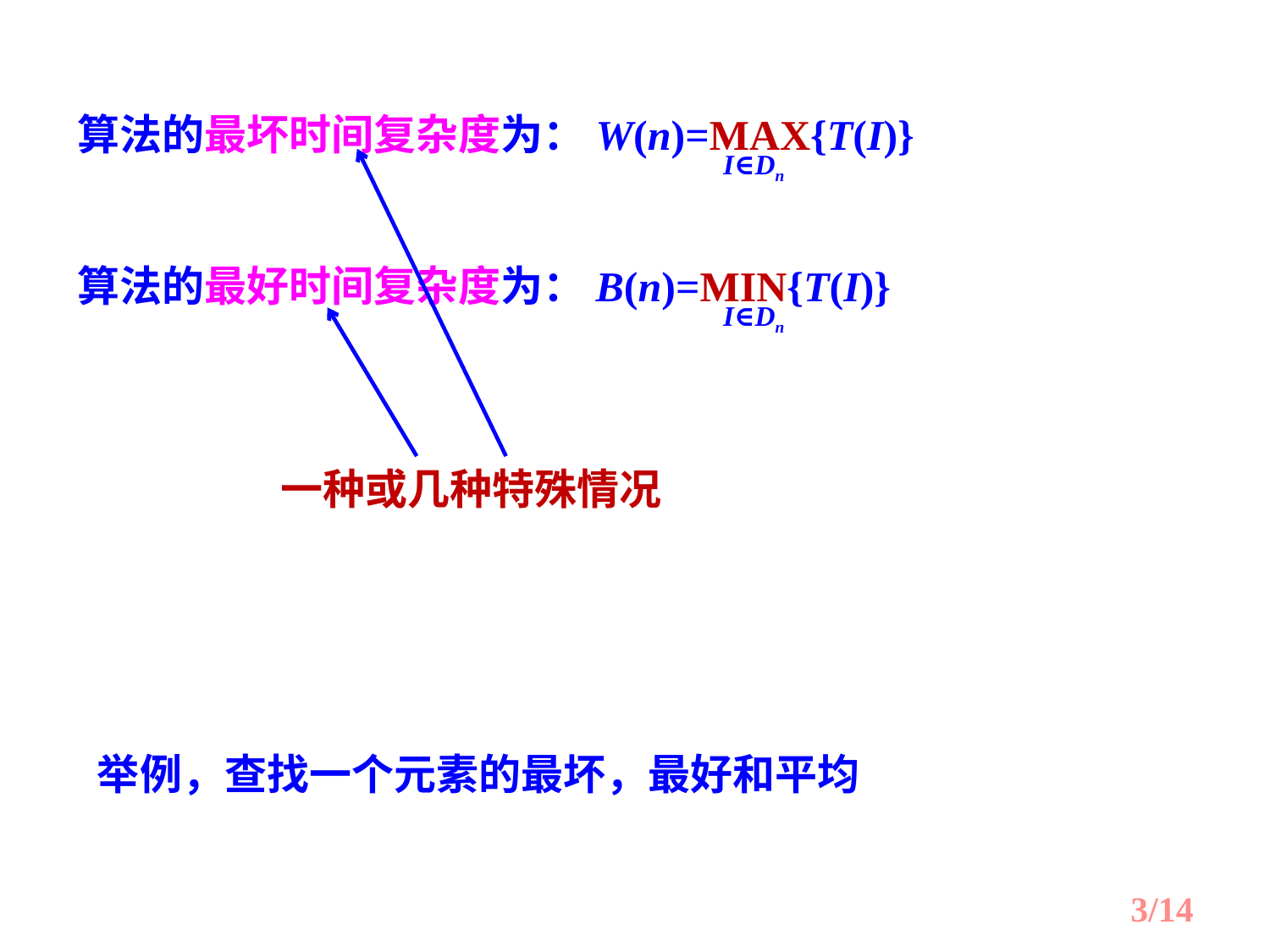

算法的最坏时间复杂度为：W(n)=MAX{T(I)}
I∈Dn
一种或几种特殊情况
算法的最好时间复杂度为：B(n)=MIN{T(I)}
I∈Dn
举例，查找一个元素的最坏，最好和平均
3/14